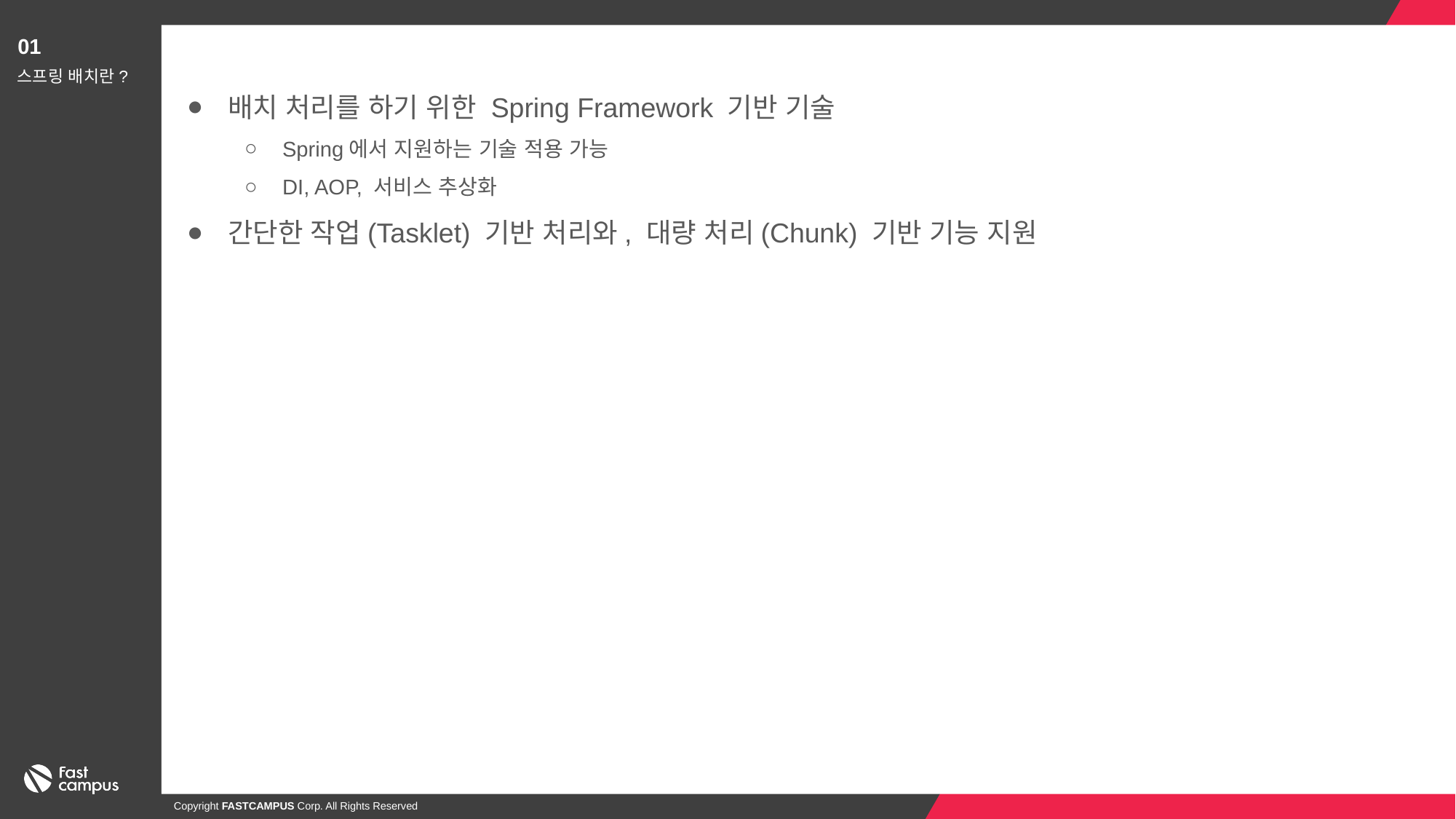

01
배치 처리를 하기 위한 Spring Framework 기반 기술
Spring에서 지원하는 기술 적용 가능
DI, AOP, 서비스 추상화
간단한 작업(Tasklet) 기반 처리와, 대량 처리(Chunk) 기반 기능 지원
스프링 배치란?